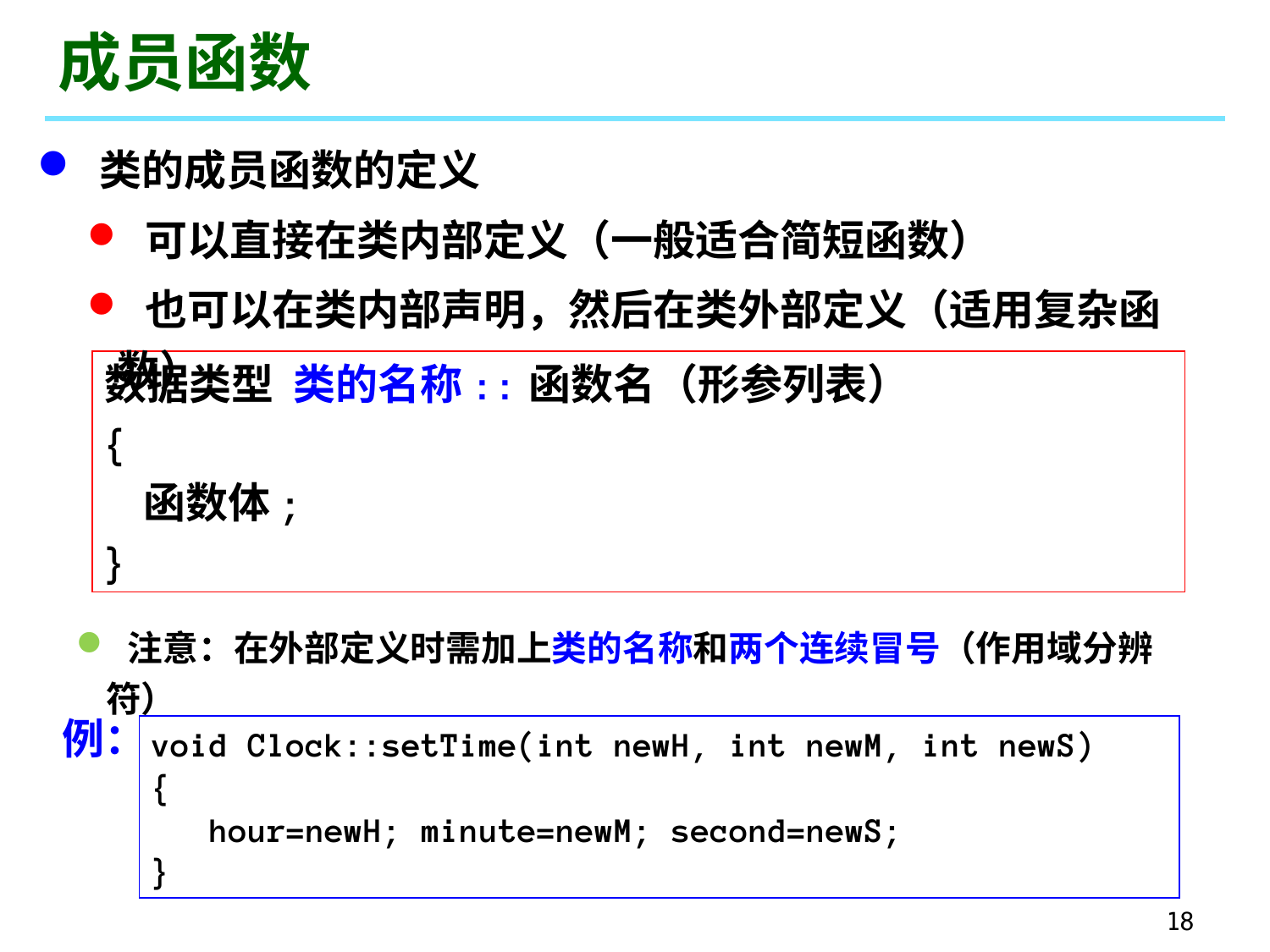

# 成员函数
 类的成员函数的定义
 可以直接在类内部定义（一般适合简短函数）
 也可以在类内部声明，然后在类外部定义（适用复杂函数）
数据类型  类的名称::函数名（形参列表）
{
   函数体;
}
 注意：在外部定义时需加上类的名称和两个连续冒号（作用域分辨符）
例：
void Clock::setTime(int newH, int newM, int newS)
{
   hour=newH; minute=newM; second=newS;
}
18